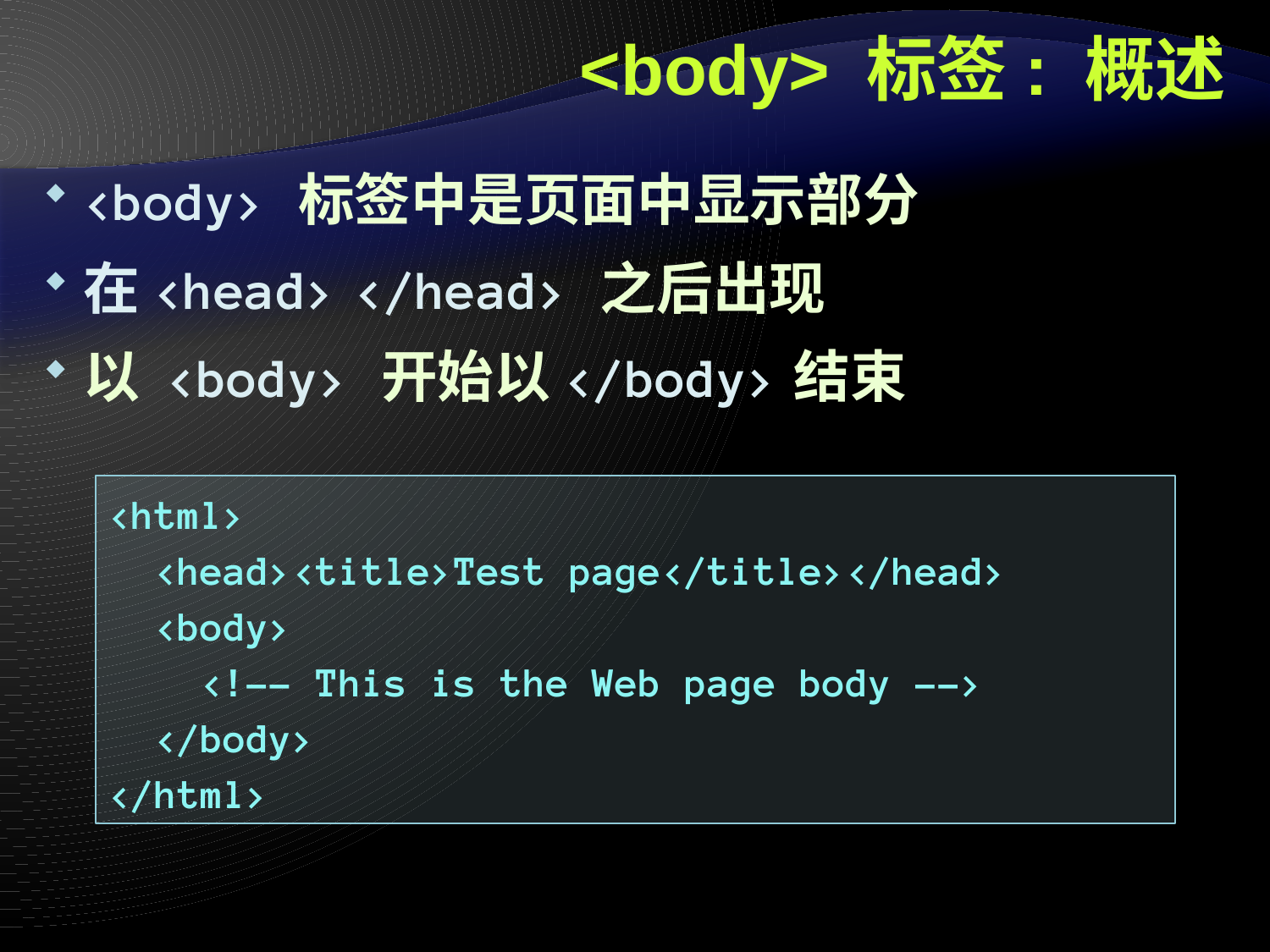

# <body> 标签: 概述
<body> 标签中是页面中显示部分
在<head> </head> 之后出现
以 <body> 开始以</body>结束
<html>
  <head><title>Test page</title></head>
  <body>
    <!-- This is the Web page body -->
  </body>
</html>
31